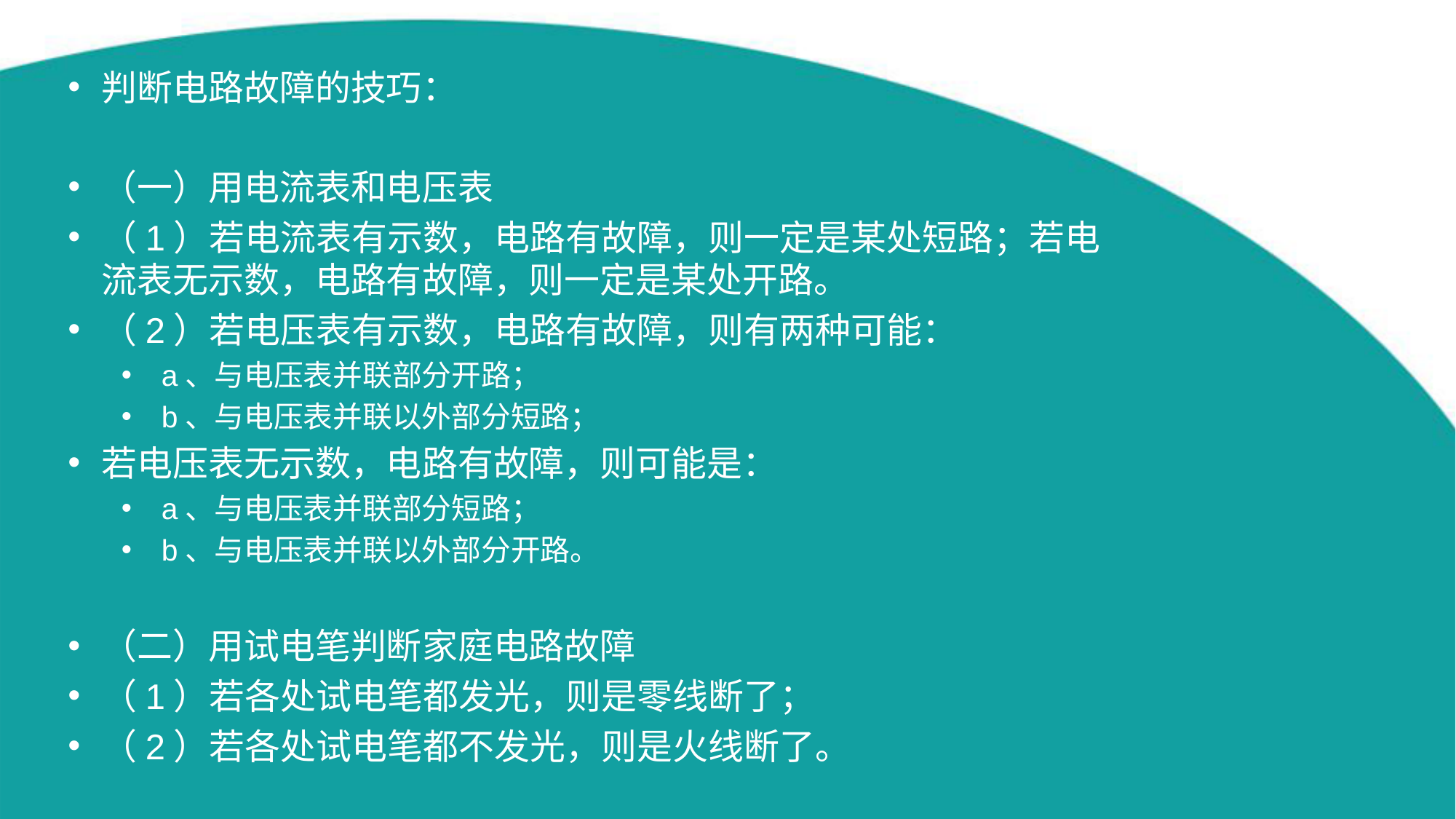

判断电路故障的技巧：

（一）用电流表和电压表
（1）若电流表有示数，电路有故障，则一定是某处短路；若电流表无示数，电路有故障，则一定是某处开路。
（2）若电压表有示数，电路有故障，则有两种可能：
a、与电压表并联部分开路；
b、与电压表并联以外部分短路；
若电压表无示数，电路有故障，则可能是：
a、与电压表并联部分短路；
b、与电压表并联以外部分开路。

（二）用试电笔判断家庭电路故障
（1）若各处试电笔都发光，则是零线断了；
（2）若各处试电笔都不发光，则是火线断了。